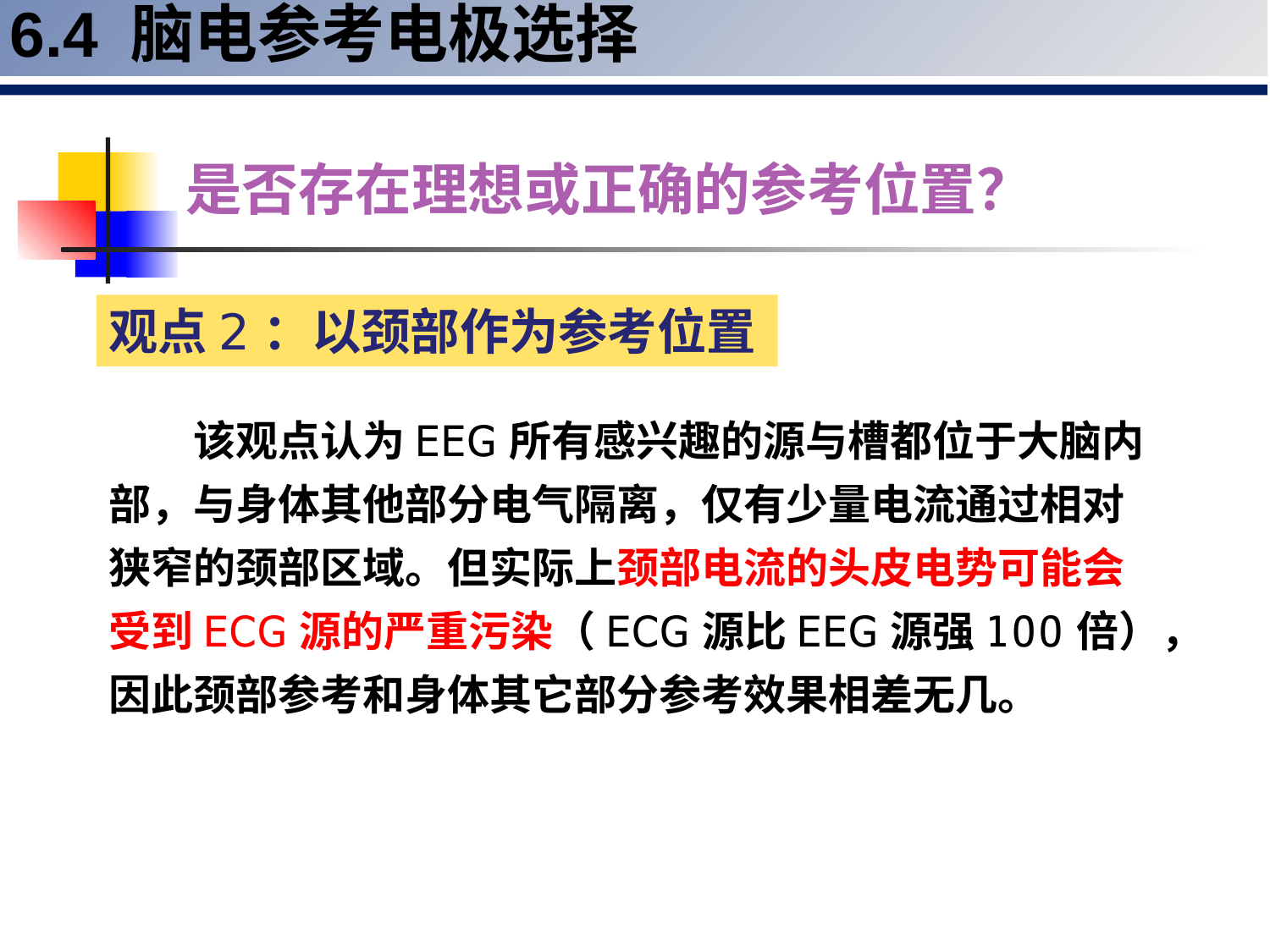

6.4 脑电参考电极选择

是否存在理想或正确的参考位置？
观点2：以颈部作为参考位置
该观点认为EEG所有感兴趣的源与槽都位于大脑内部，与身体其他部分电气隔离，仅有少量电流通过相对狭窄的颈部区域。但实际上颈部电流的头皮电势可能会受到ECG源的严重污染（ECG源比EEG源强100倍），因此颈部参考和身体其它部分参考效果相差无几。